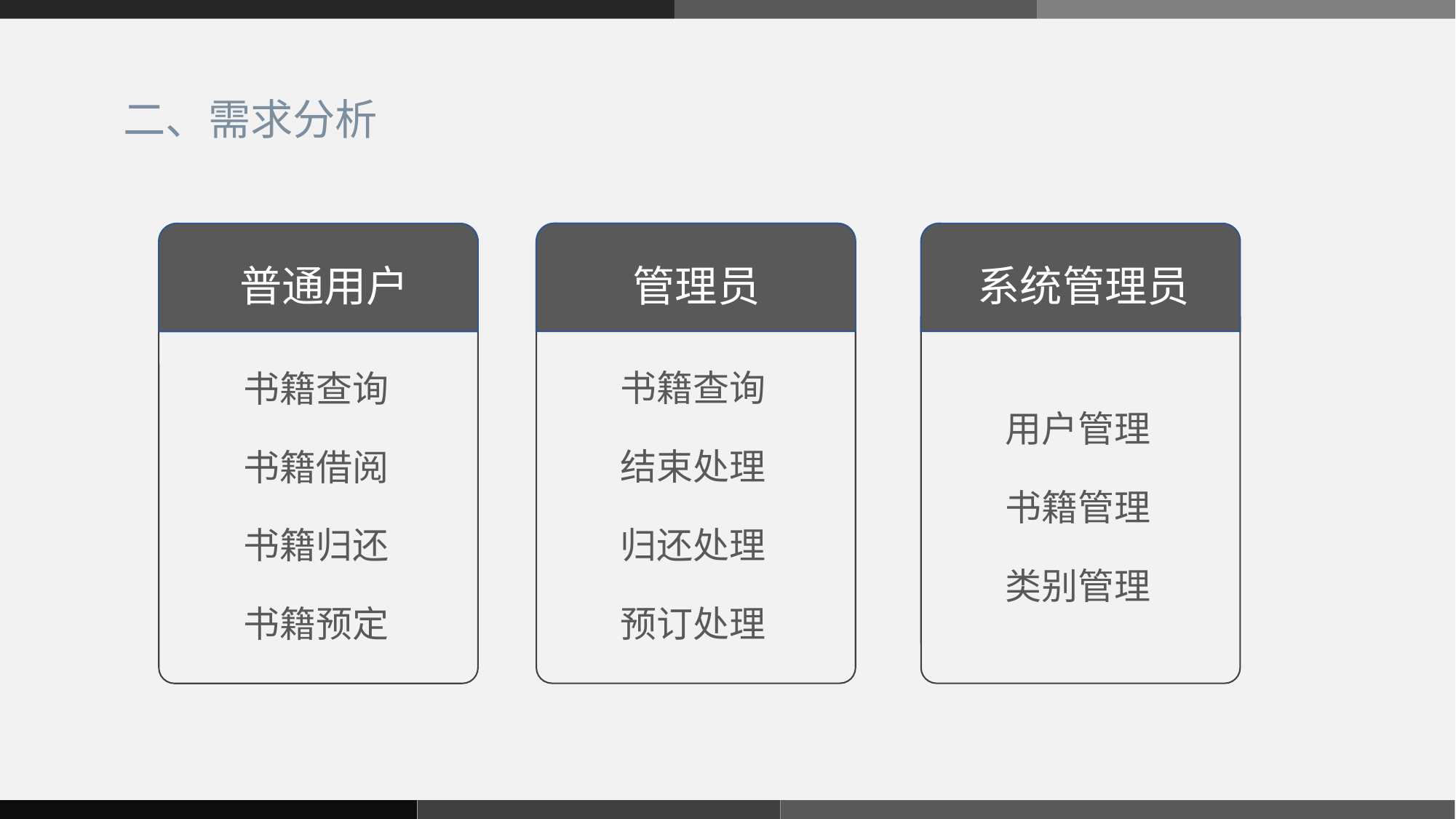

二、需求分析

管理员

系统管理员

用户管理
书籍管理
类别管理

普通用户

书籍查询
书籍借阅
书籍归还
书籍预定
书籍查询
结束处理归还处理
预订处理